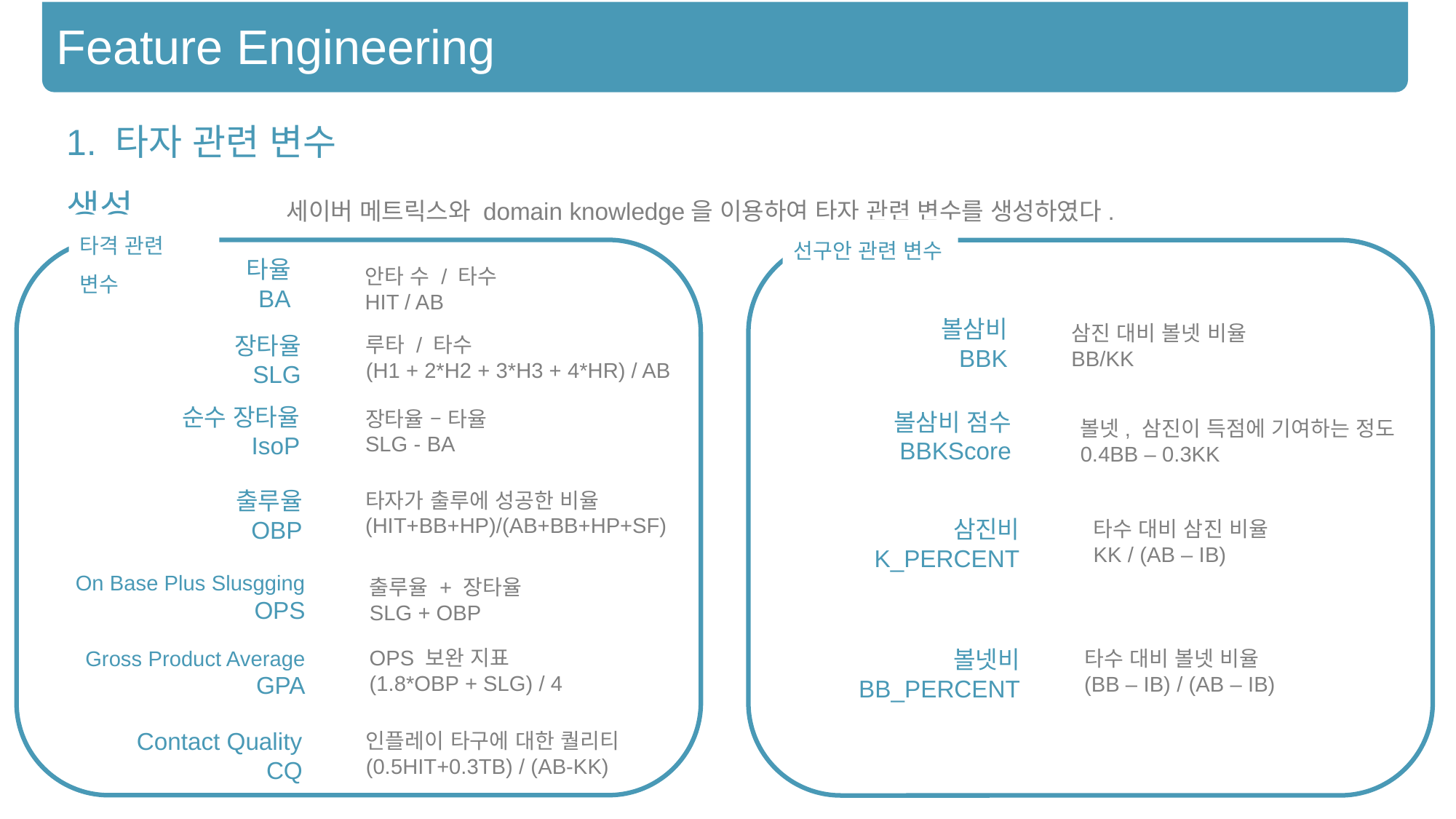

Feature Engineering
1. 타자 관련 변수 생성
세이버 메트릭스와 domain knowledge을 이용하여 타자 관련 변수를 생성하였다.
타격 관련 변수
선구안 관련 변수

타율
BA
안타 수 / 타수
HIT / AB
볼삼비
BBK
삼진 대비 볼넷 비율
BB/KK

장타율
SLG
루타 / 타수
(H1 + 2*H2 + 3*H3 + 4*HR) / AB
순수 장타율
IsoP
장타율 – 타율
SLG - BA
볼삼비 점수
BBKScore
볼넷, 삼진이 득점에 기여하는 정도
0.4BB – 0.3KK
출루율
OBP
타자가 출루에 성공한 비율
(HIT+BB+HP)/(AB+BB+HP+SF)
삼진비
K_PERCENT
타수 대비 삼진 비율
KK / (AB – IB)
On Base Plus Slusgging
OPS
출루율 + 장타율
SLG + OBP
볼넷비
BB_PERCENT
OPS 보완 지표
(1.8*OBP + SLG) / 4
Gross Product Average
GPA
타수 대비 볼넷 비율
(BB – IB) / (AB – IB)
Contact Quality
CQ
인플레이 타구에 대한 퀄리티
(0.5HIT+0.3TB) / (AB-KK)